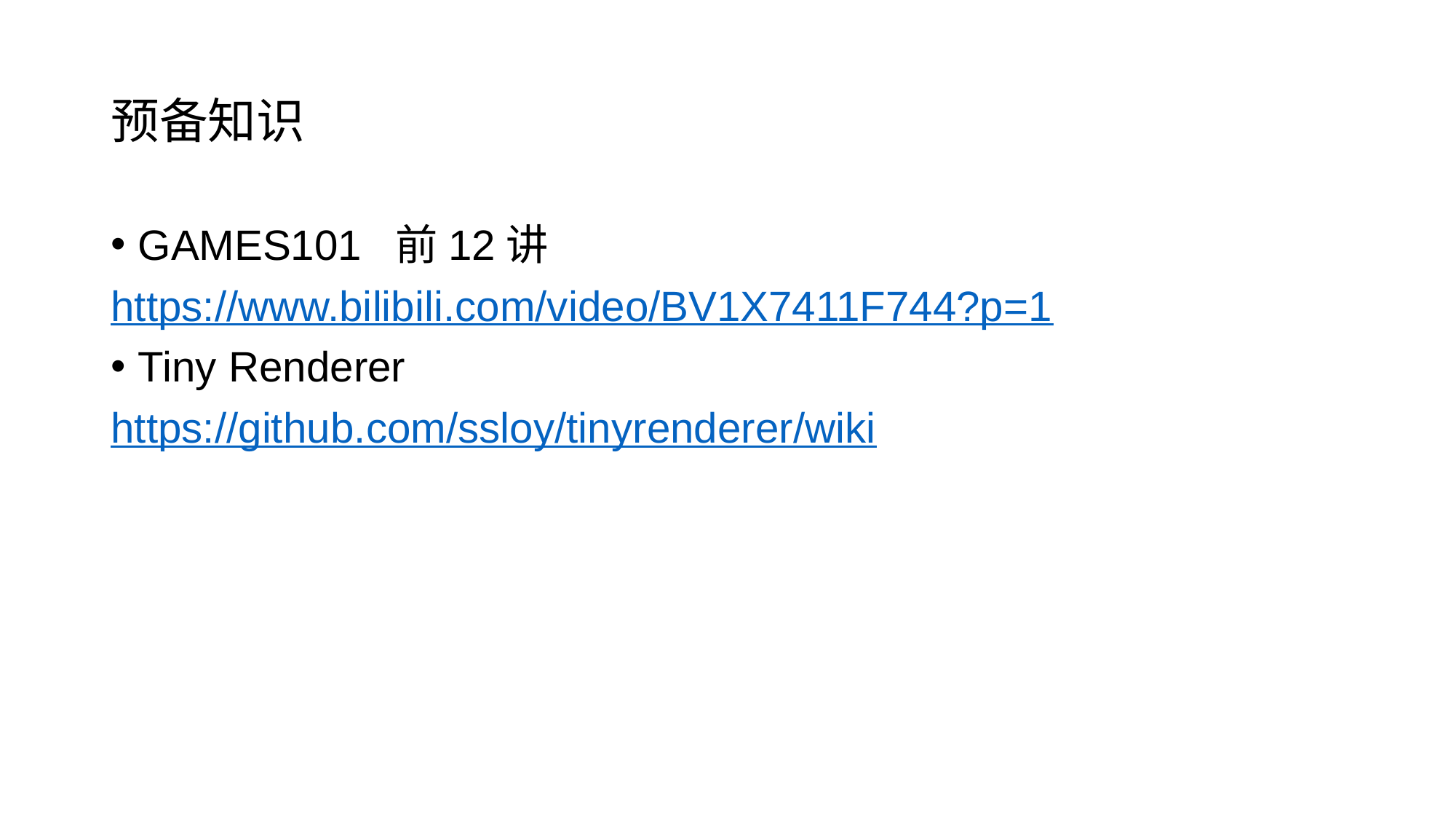

# 预备知识
GAMES101  前12讲
https://www.bilibili.com/video/BV1X7411F744?p=1
Tiny Renderer
https://github.com/ssloy/tinyrenderer/wiki